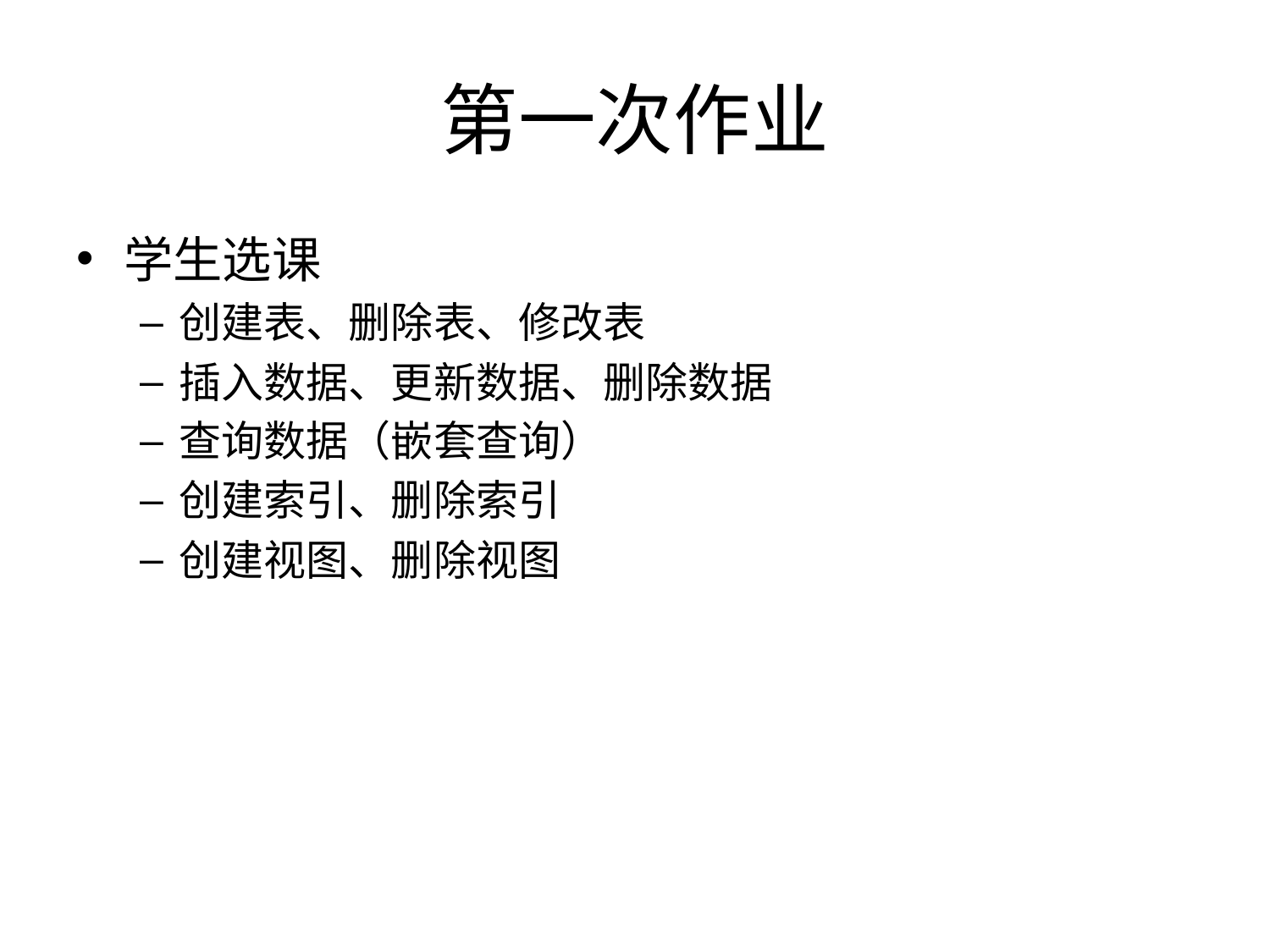

# 第一次作业
学生选课
创建表、删除表、修改表
插入数据、更新数据、删除数据
查询数据（嵌套查询）
创建索引、删除索引
创建视图、删除视图